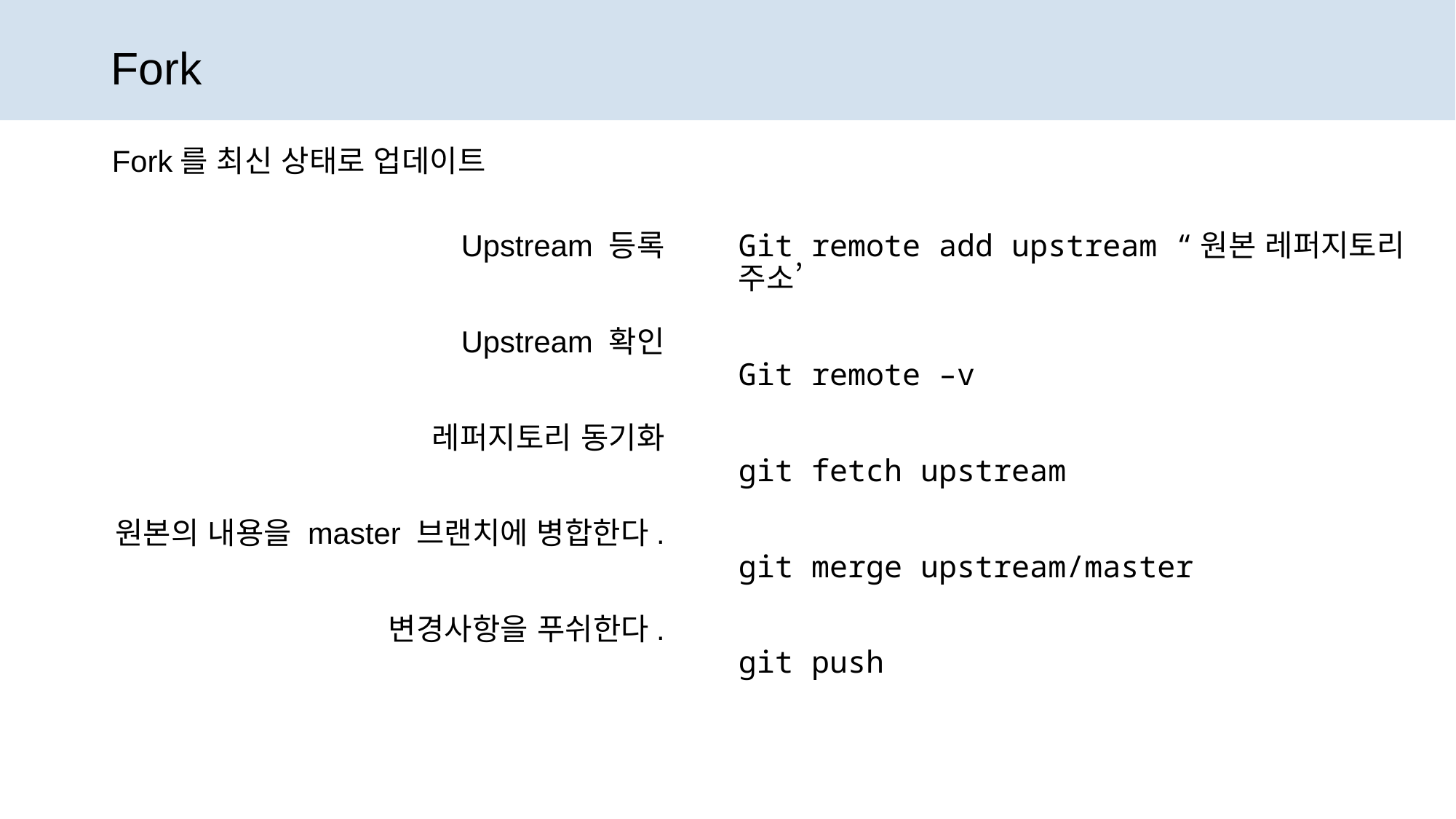

# Fork
Fork를 최신 상태로 업데이트
Upstream 등록

Upstream 확인

레퍼지토리 동기화

원본의 내용을 master 브랜치에 병합한다.

변경사항을 푸쉬한다.

Git remote add upstream “원본 레퍼지토리 주소’

Git remote –v

git fetch upstream

git merge upstream/master

git push